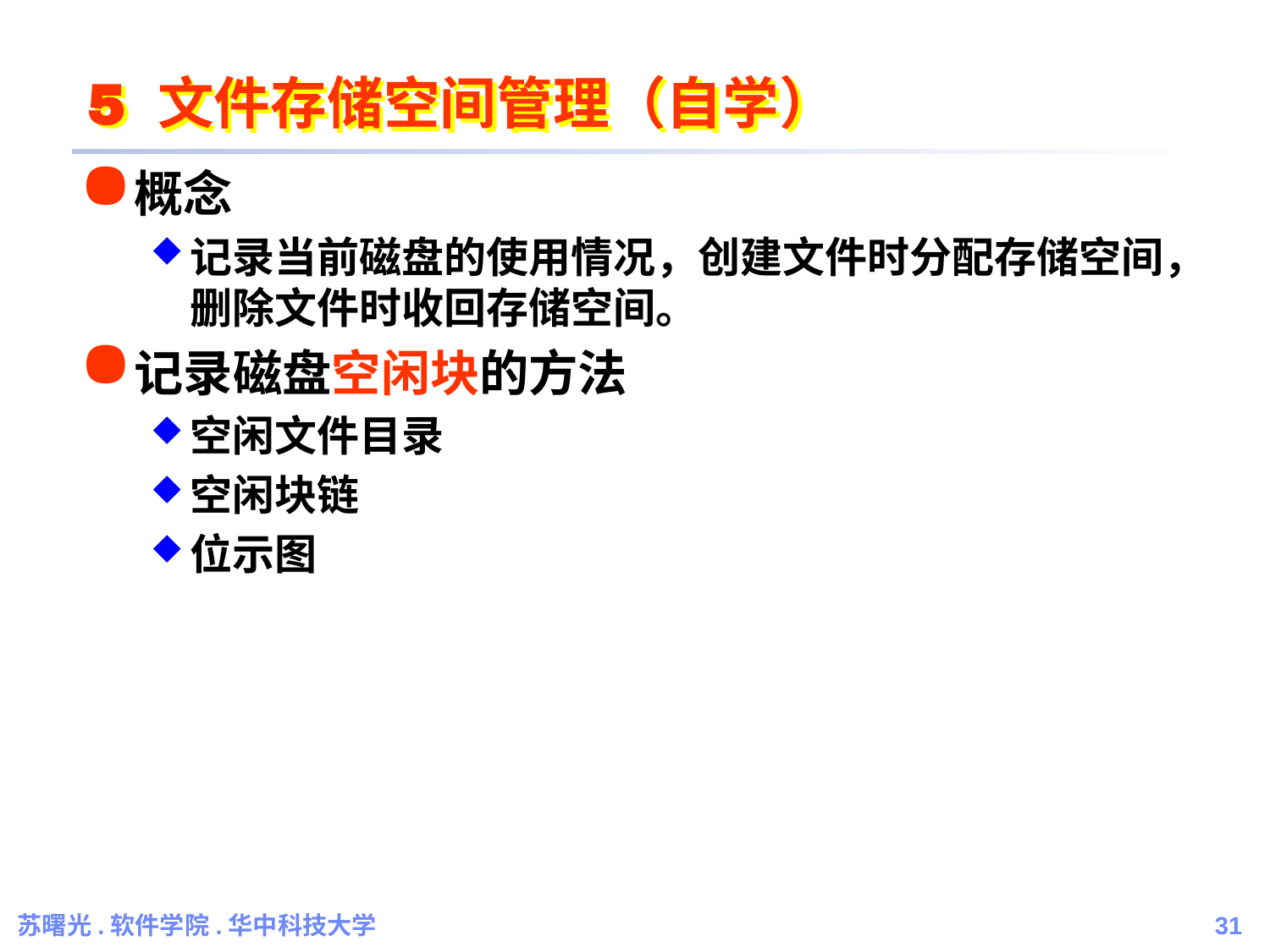

# 5 文件存储空间管理（自学）
概念
记录当前磁盘的使用情况，创建文件时分配存储空间，删除文件时收回存储空间。
记录磁盘空闲块的方法
空闲文件目录
空闲块链
位示图
苏曙光.软件学院.华中科技大学
31